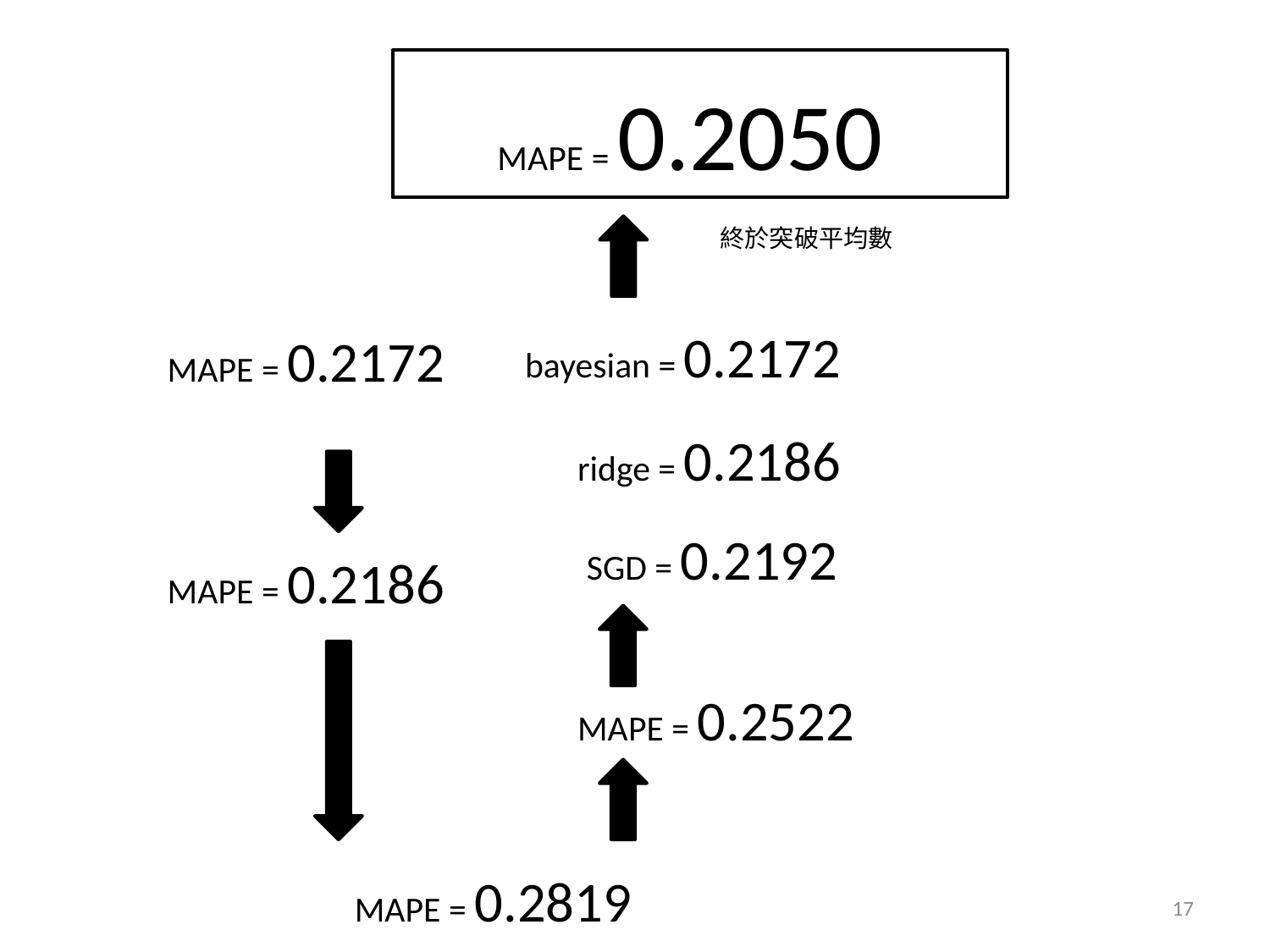

MAPE = 0.2050

終於突破平均數
bayesian = 0.2172
MAPE = 0.2172
ridge = 0.2186

SGD = 0.2192
MAPE = 0.2186

MAPE = 0.2522

MAPE = 0.2819
17